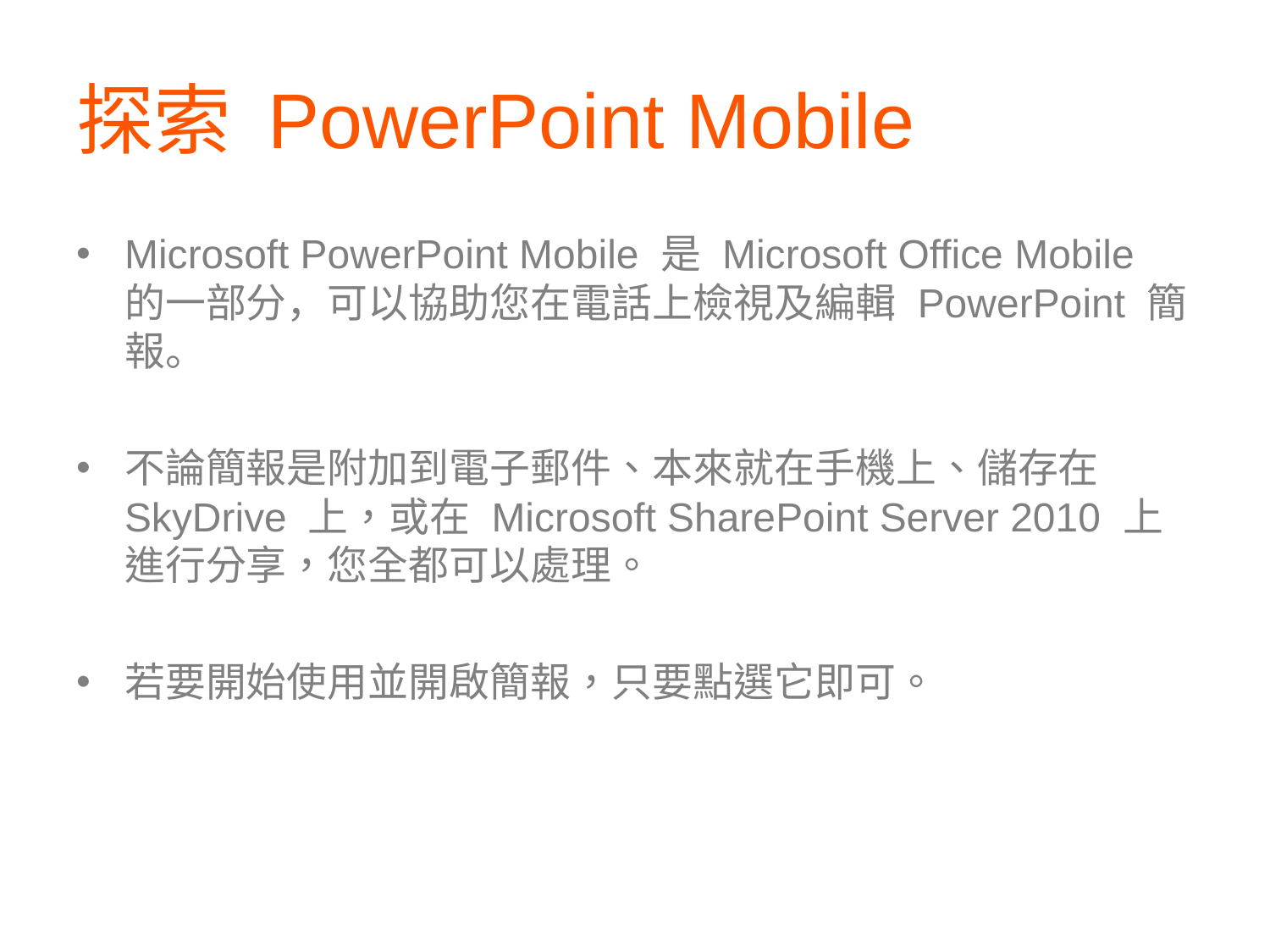

# 探索 PowerPoint Mobile
Microsoft PowerPoint Mobile 是 Microsoft Office Mobile 的一部分，可以協助您在電話上檢視及編輯 PowerPoint 簡報。

不論簡報是附加到電子郵件、本來就在手機上、儲存在 SkyDrive 上，或在 Microsoft SharePoint Server 2010 上進行分享，您全都可以處理。

若要開始使用並開啟簡報，只要點選它即可。